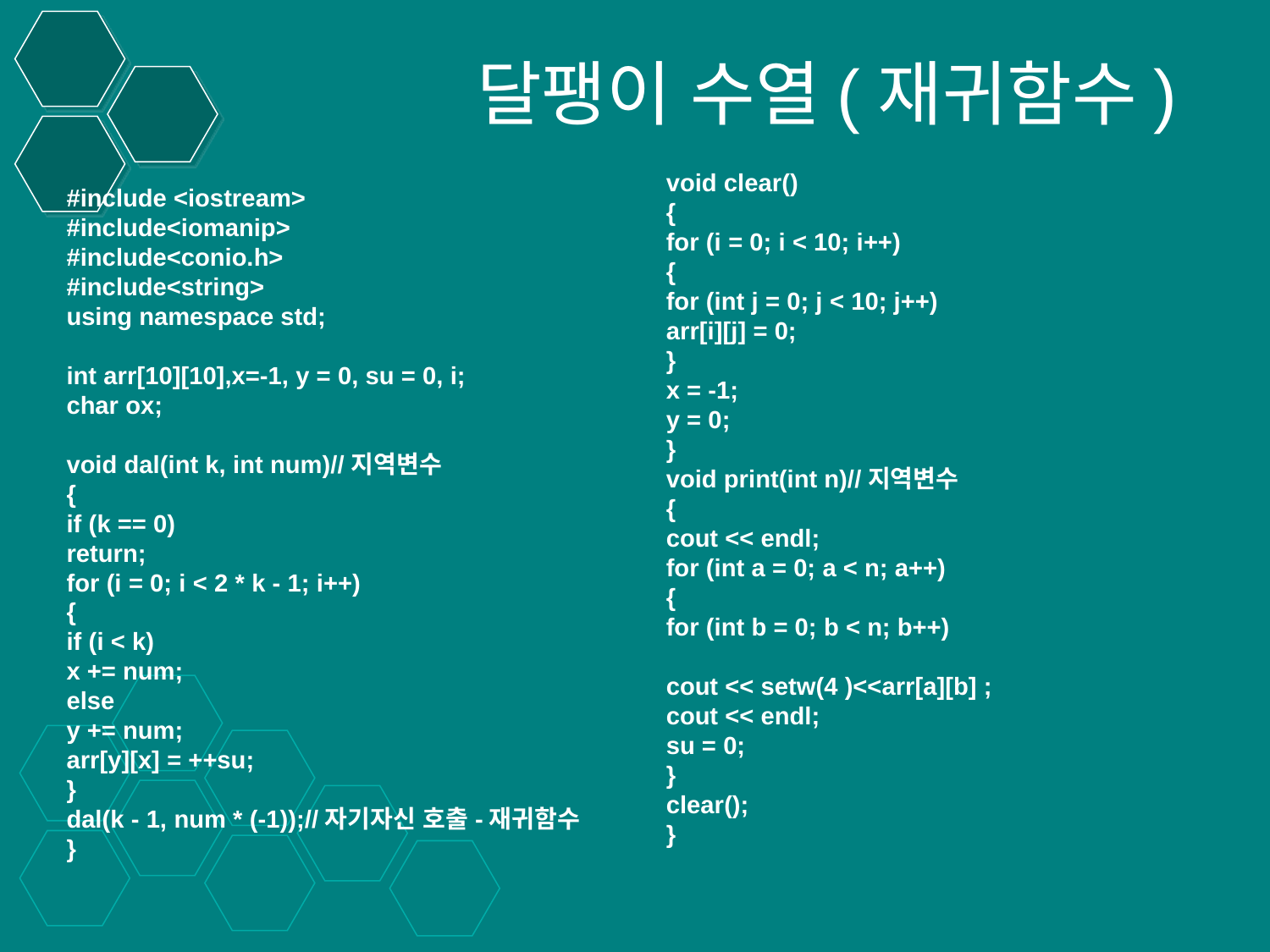

# 달팽이 수열(재귀함수)
void clear()
{
for (i = 0; i < 10; i++)
{
for (int j = 0; j < 10; j++)
arr[i][j] = 0;
}
x = -1;
y = 0;
}
void print(int n)//지역변수
{
cout << endl;
for (int a = 0; a < n; a++)
{
for (int b = 0; b < n; b++)

cout << setw(4 )<<arr[a][b] ;
cout << endl;
su = 0;
}
clear();
}
#include <iostream>
#include<iomanip>
#include<conio.h>
#include<string>
using namespace std;

int arr[10][10],x=-1, y = 0, su = 0, i;
char ox;

void dal(int k, int num)//지역변수
{
if (k == 0)
return;
for (i = 0; i < 2 * k - 1; i++)
{
if (i < k)
x += num;
else
y += num;
arr[y][x] = ++su;
}
dal(k - 1, num * (-1));//자기자신 호출-재귀함수
}